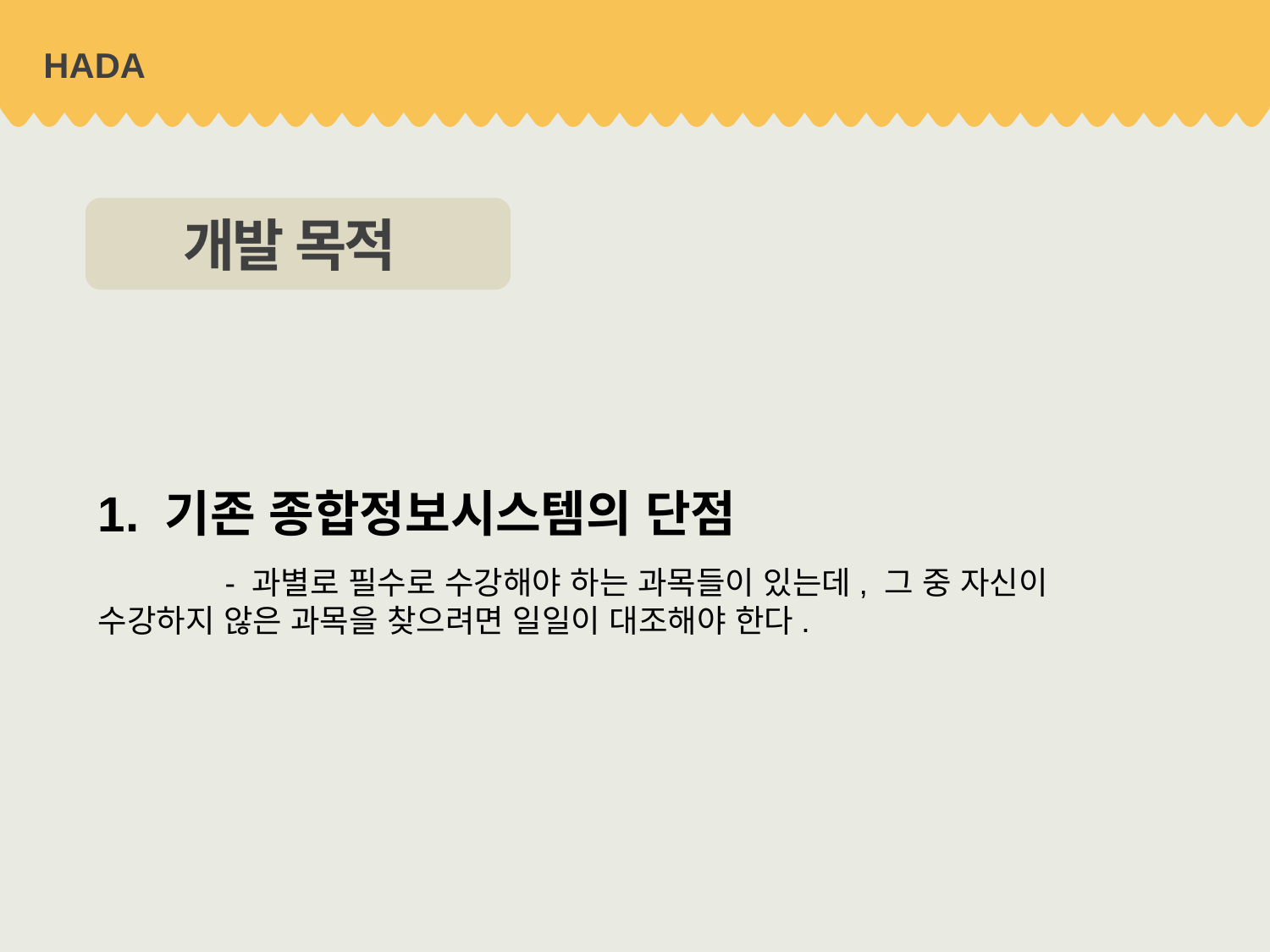

# HADA

개발 목적
1. 기존 종합정보시스템의 단점

	- 과별로 필수로 수강해야 하는 과목들이 있는데, 그 중 자신이 수강하지 않은 과목을 찾으려면 일일이 대조해야 한다.